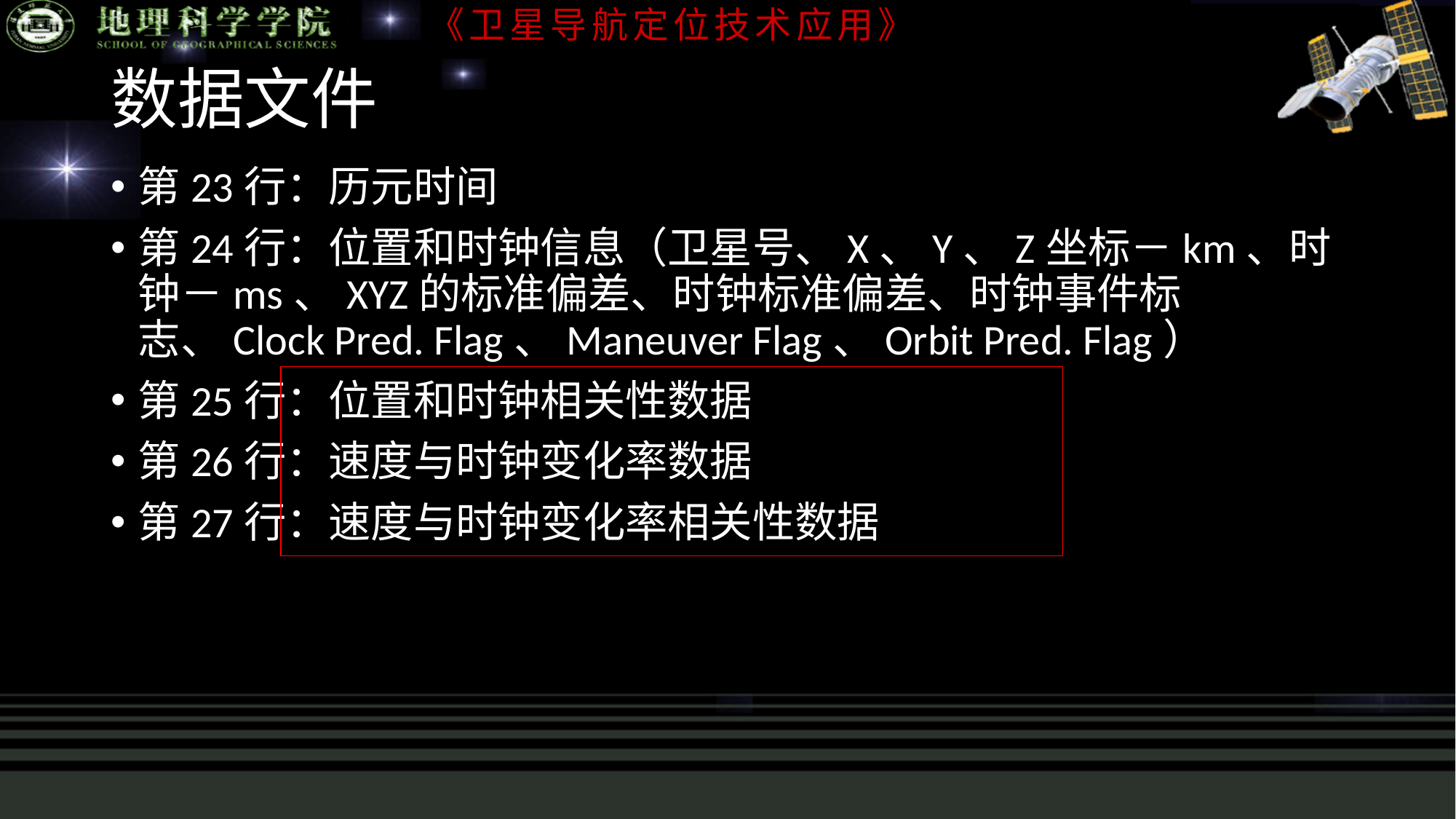

# 数据文件
第23行：历元时间
第24行：位置和时钟信息（卫星号、X、Y、Z坐标－km、时钟－ms、XYZ的标准偏差、时钟标准偏差、时钟事件标志、Clock Pred. Flag、Maneuver Flag、Orbit Pred. Flag）
第25行：位置和时钟相关性数据
第26行：速度与时钟变化率数据
第27行：速度与时钟变化率相关性数据